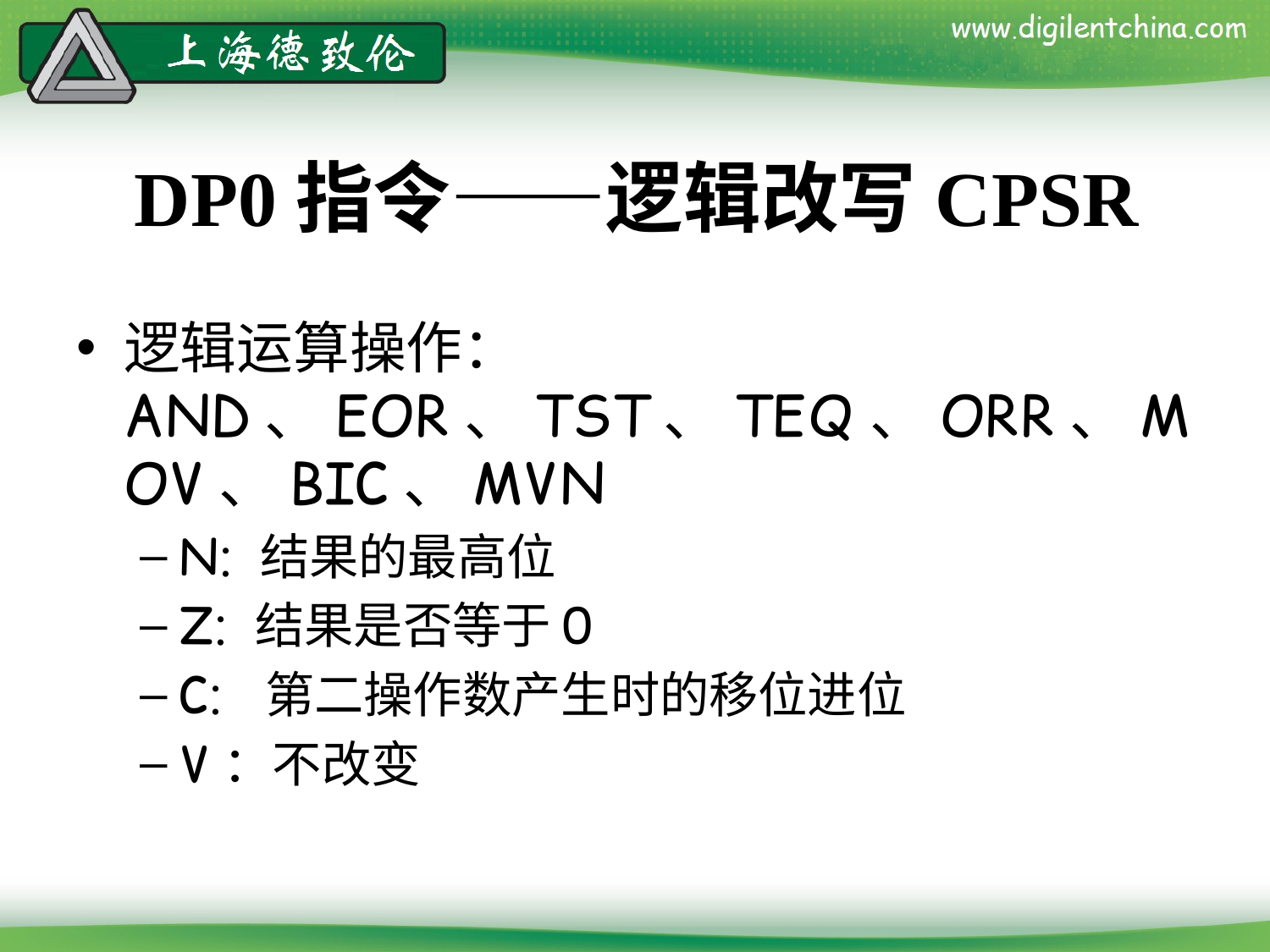

# DP0指令——逻辑改写CPSR
逻辑运算操作：AND、EOR、TST、TEQ、ORR、MOV、BIC、MVN
N: 结果的最高位
Z: 结果是否等于0
C:  第二操作数产生时的移位进位
V：不改变